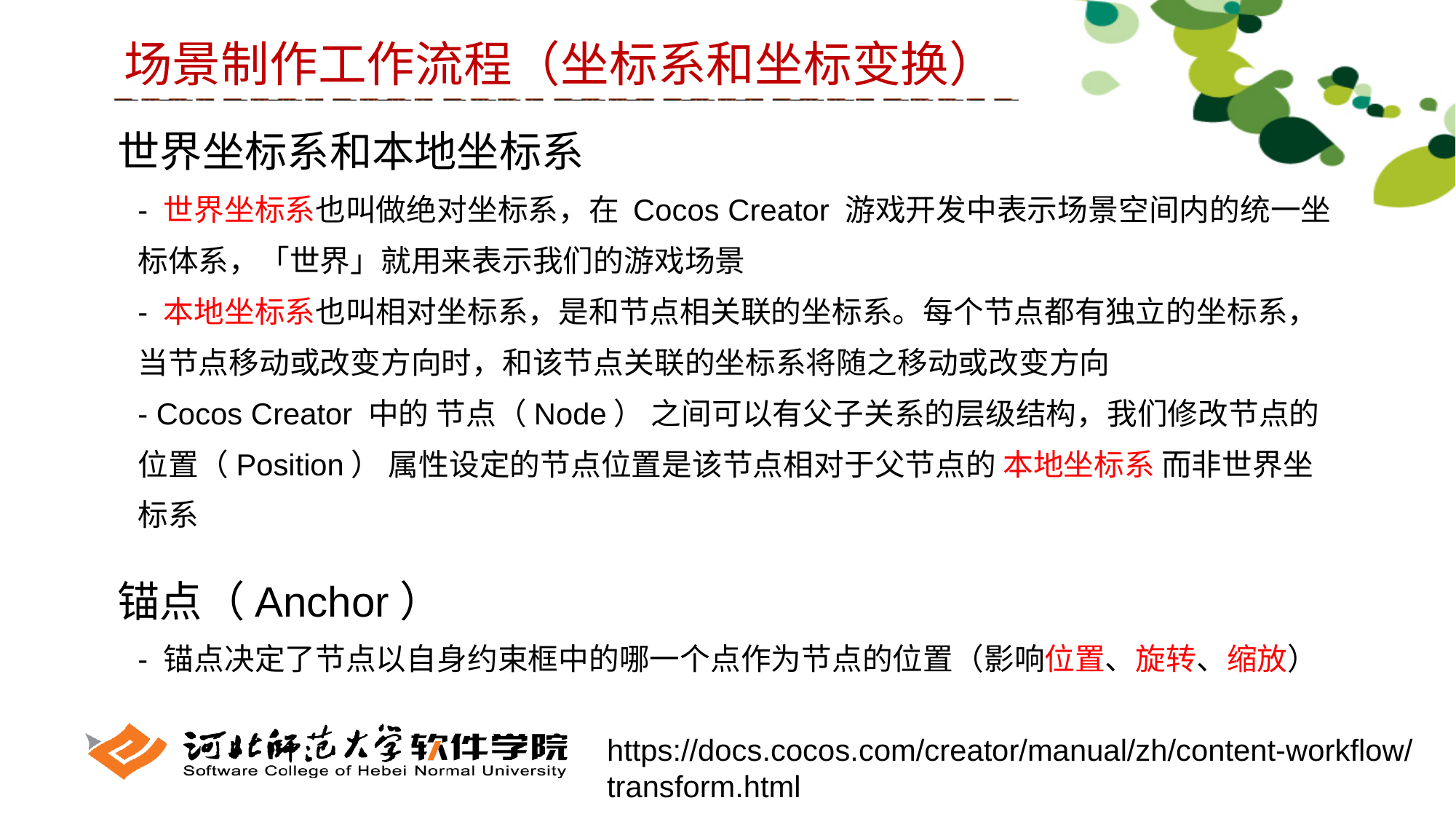

场景制作工作流程（坐标系和坐标变换）
世界坐标系和本地坐标系
- 世界坐标系也叫做绝对坐标系，在 Cocos Creator 游戏开发中表示场景空间内的统一坐标体系，「世界」就用来表示我们的游戏场景
- 本地坐标系也叫相对坐标系，是和节点相关联的坐标系。每个节点都有独立的坐标系，当节点移动或改变方向时，和该节点关联的坐标系将随之移动或改变方向
- Cocos Creator 中的 节点（Node） 之间可以有父子关系的层级结构，我们修改节点的 位置（Position） 属性设定的节点位置是该节点相对于父节点的 本地坐标系 而非世界坐标系
锚点（Anchor）
- 锚点决定了节点以自身约束框中的哪一个点作为节点的位置（影响位置、旋转、缩放）
https://docs.cocos.com/creator/manual/zh/content-workflow/transform.html